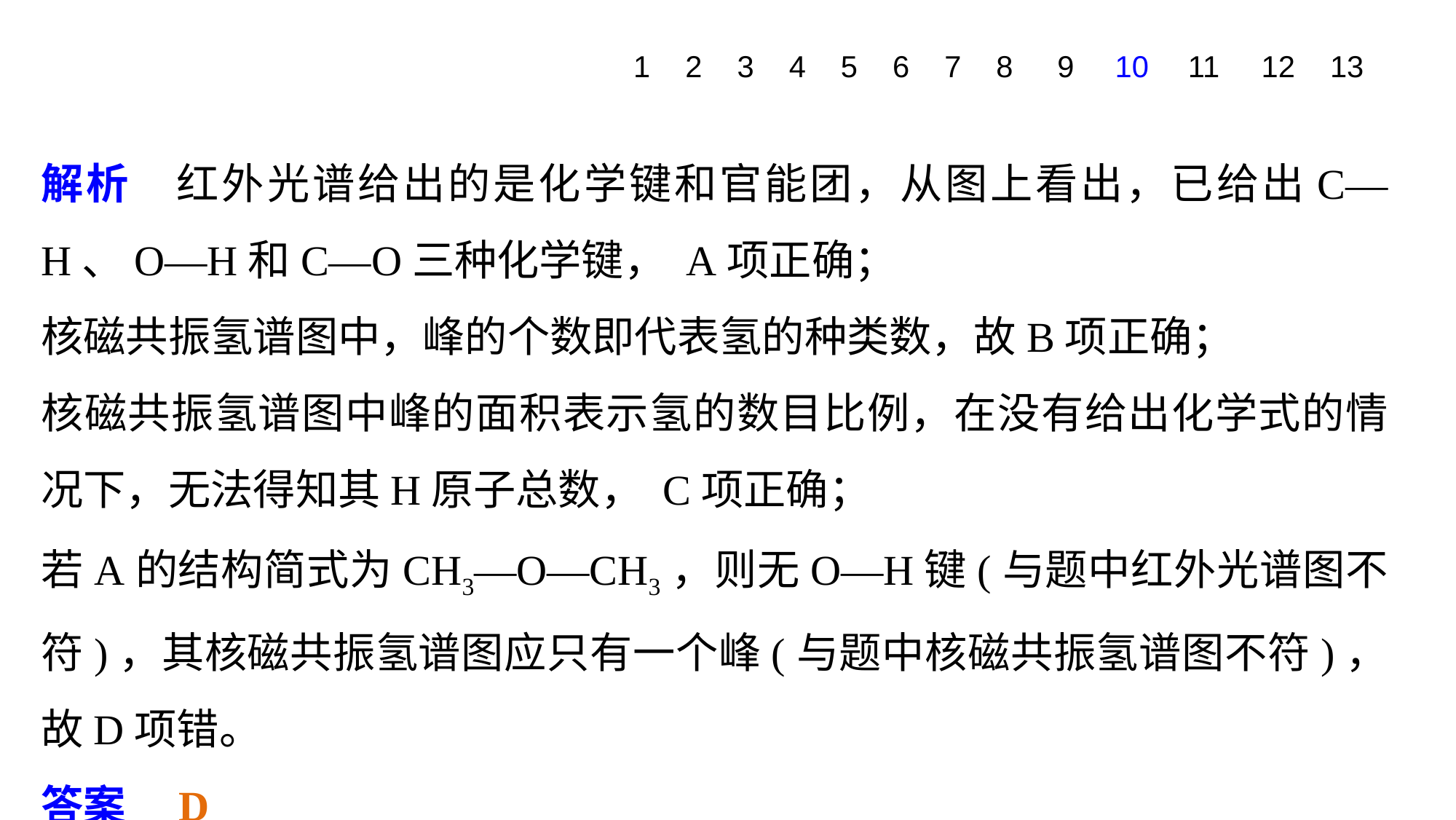

1
2
3
4
5
6
7
8
9
10
11
12
13
解析　红外光谱给出的是化学键和官能团，从图上看出，已给出C—H、O—H和C—O三种化学键， A项正确；
核磁共振氢谱图中，峰的个数即代表氢的种类数，故B项正确；
核磁共振氢谱图中峰的面积表示氢的数目比例，在没有给出化学式的情况下，无法得知其H原子总数， C项正确；
若A的结构简式为CH3—O—CH3，则无O—H键(与题中红外光谱图不符)，其核磁共振氢谱图应只有一个峰(与题中核磁共振氢谱图不符)，故D项错。
答案　D